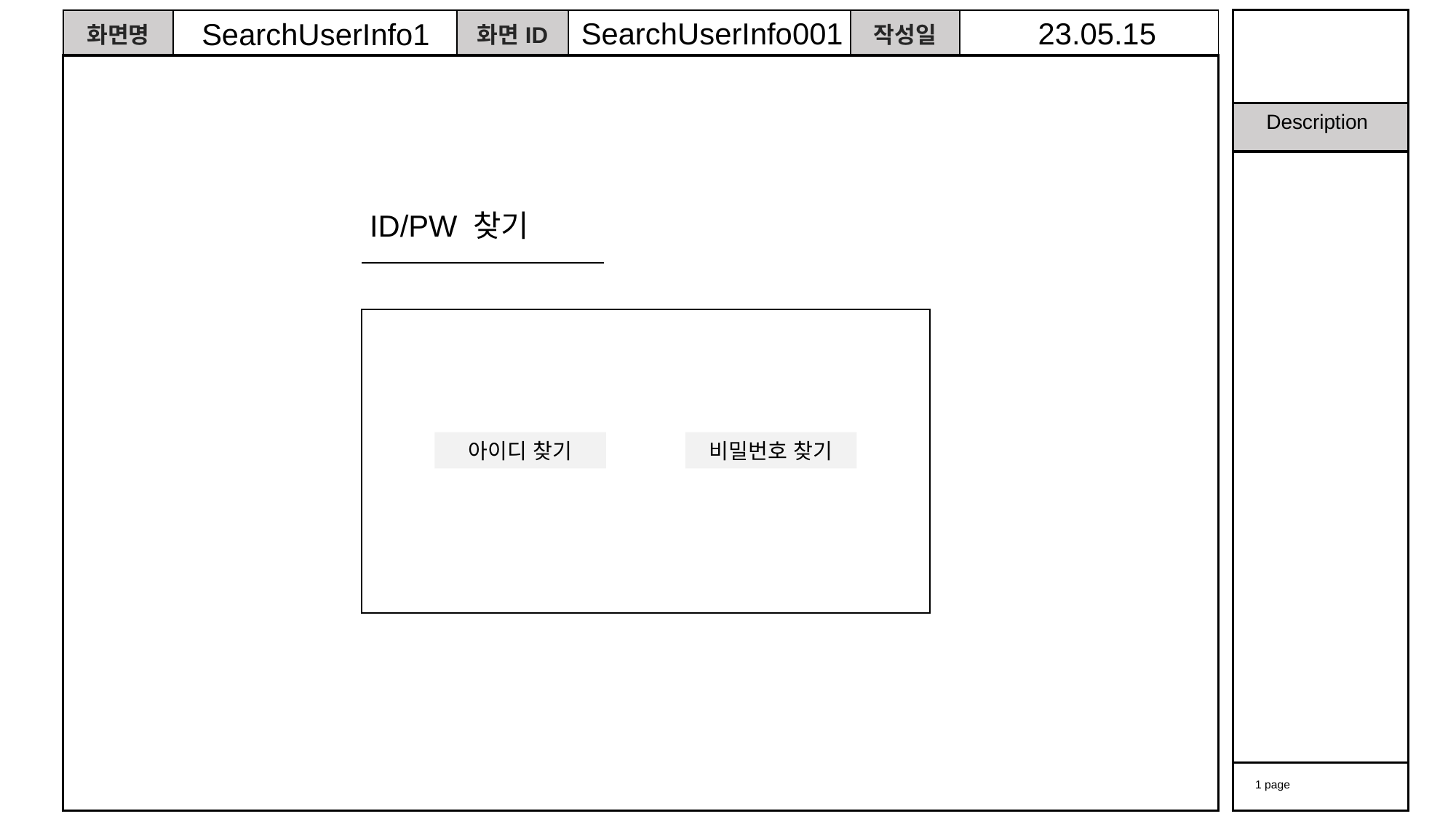

SearchUserInfo001
23.05.15
SearchUserInfo1
ID/PW 찾기

아이디 찾기
비밀번호 찾기